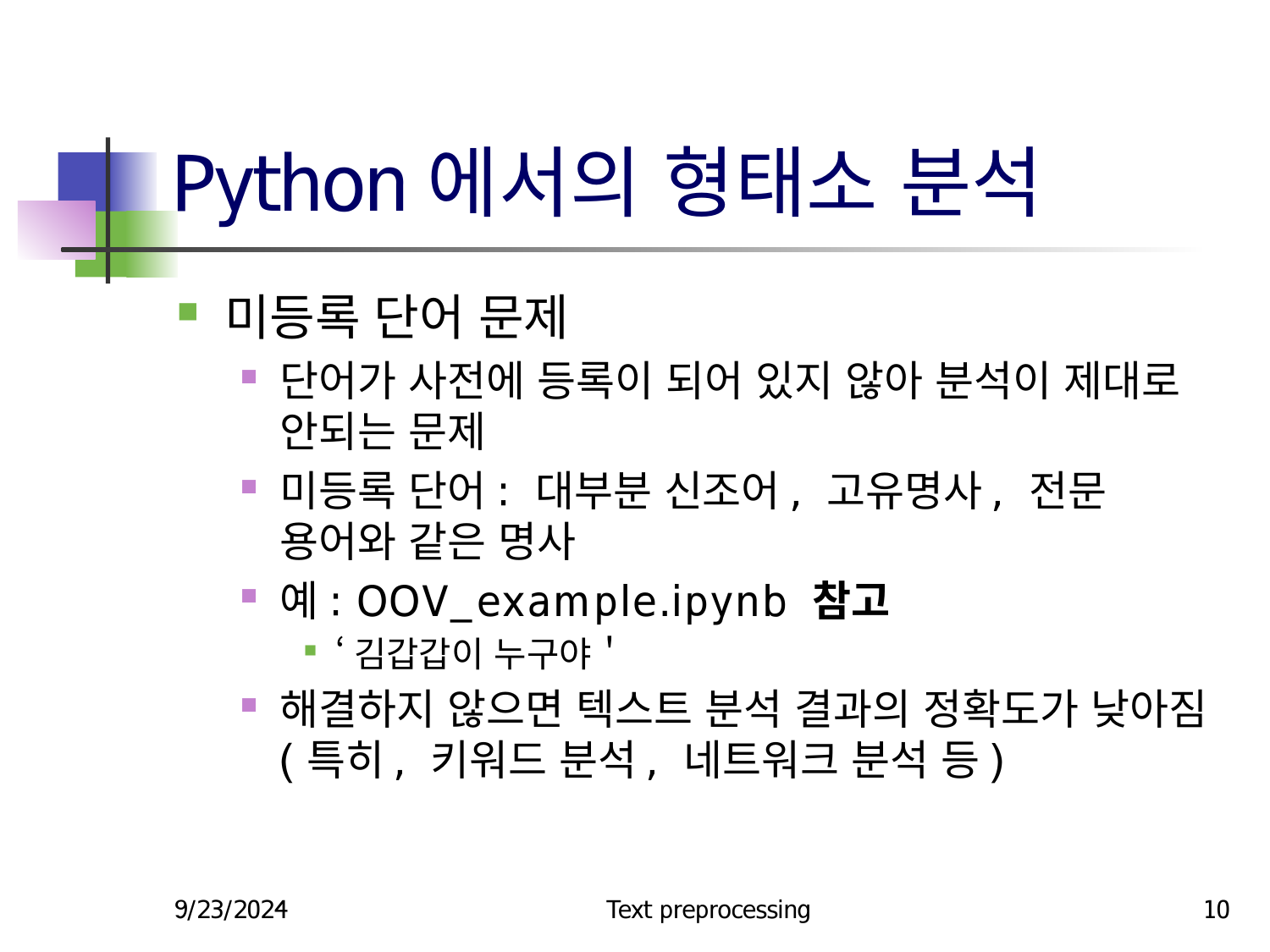

# Python에서의 형태소 분석
미등록 단어 문제
단어가 사전에 등록이 되어 있지 않아 분석이 제대로 안되는 문제
미등록 단어: 대부분 신조어, 고유명사, 전문 용어와 같은 명사
예: OOV_example.ipynb 참고
‘김갑갑이 누구야＇
해결하지 않으면 텍스트 분석 결과의 정확도가 낮아짐 (특히, 키워드 분석, 네트워크 분석 등)
9/23/2024
Text preprocessing
10